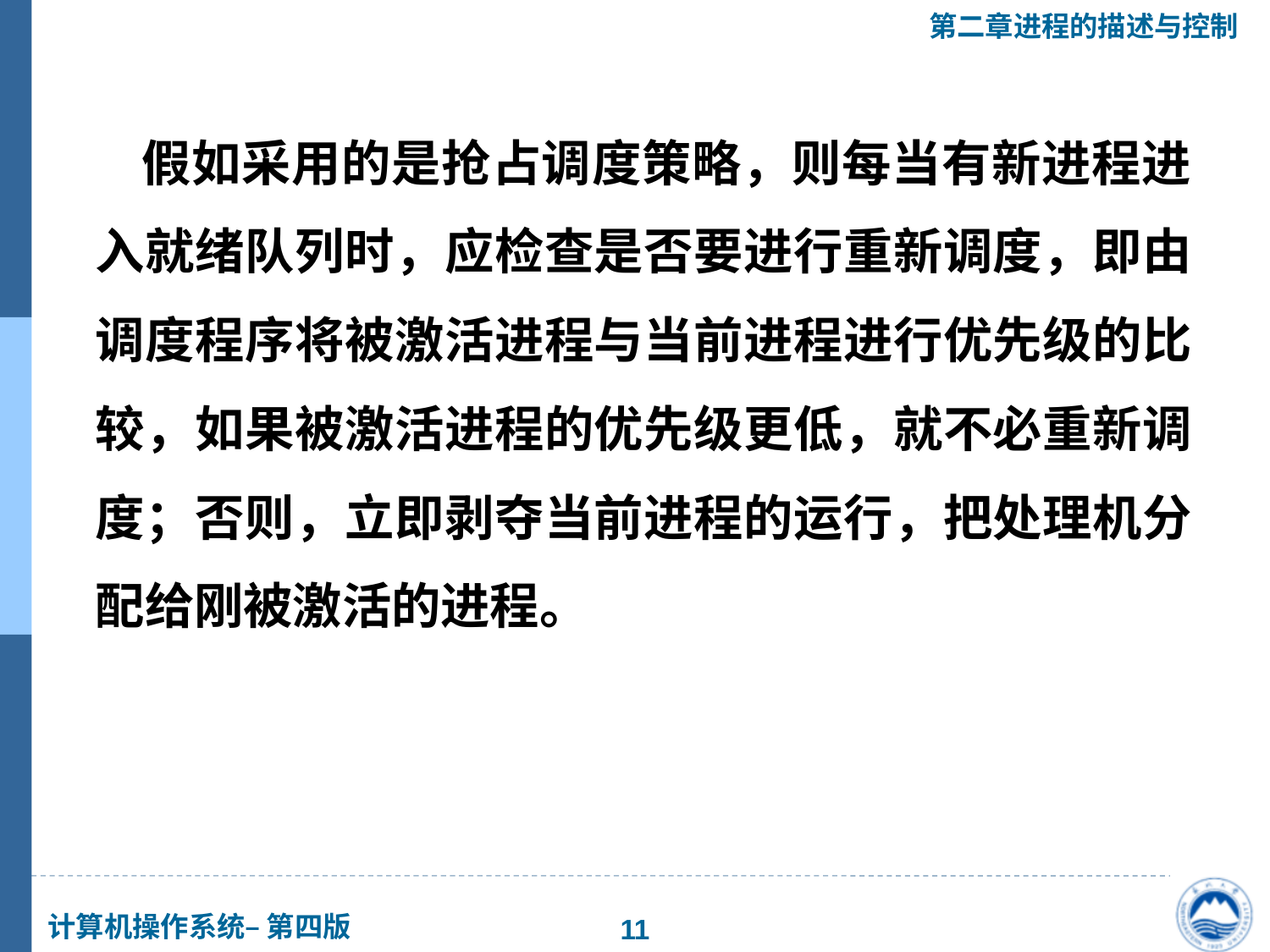

假如采用的是抢占调度策略，则每当有新进程进入就绪队列时，应检查是否要进行重新调度，即由调度程序将被激活进程与当前进程进行优先级的比较，如果被激活进程的优先级更低，就不必重新调度；否则，立即剥夺当前进程的运行，把处理机分配给刚被激活的进程。